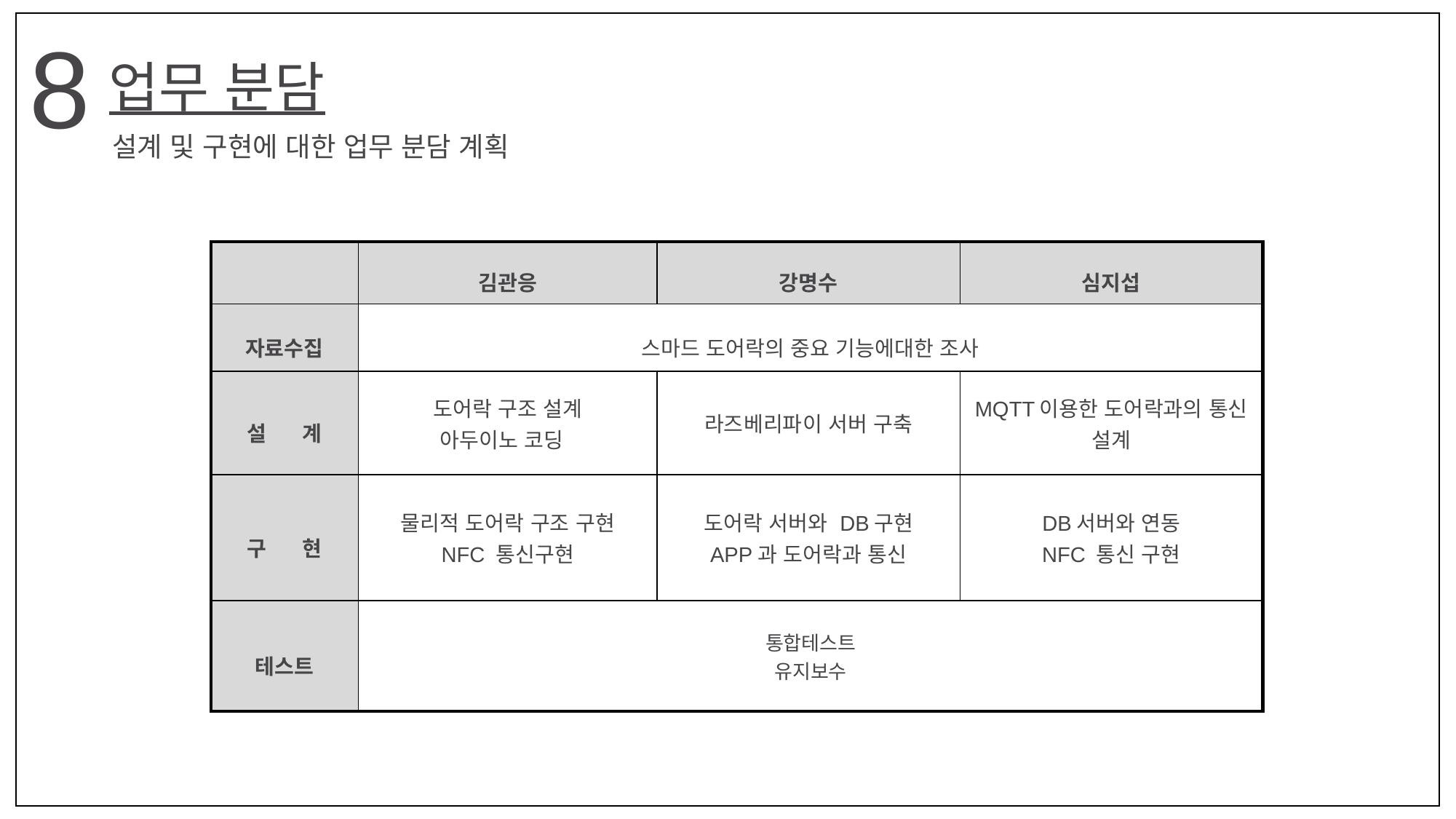

8
업무 분담
설계 및 구현에 대한 업무 분담 계획
|  | 김관응 | 강명수 | 심지섭 |
| --- | --- | --- | --- |
| 자료수집 | 스마드 도어락의 중요 기능에대한 조사 |  |  |
| 설 계 | 도어락 구조 설계 아두이노 코딩 | 라즈베리파이 서버 구축 | MQTT이용한 도어락과의 통신 설계 |
| 구 현 | 물리적 도어락 구조 구현 NFC 통신구현 | 도어락 서버와 DB구현 APP과 도어락과 통신 | DB서버와 연동 NFC 통신 구현 |
| 테스트 | 통합테스트 유지보수 |  |  |